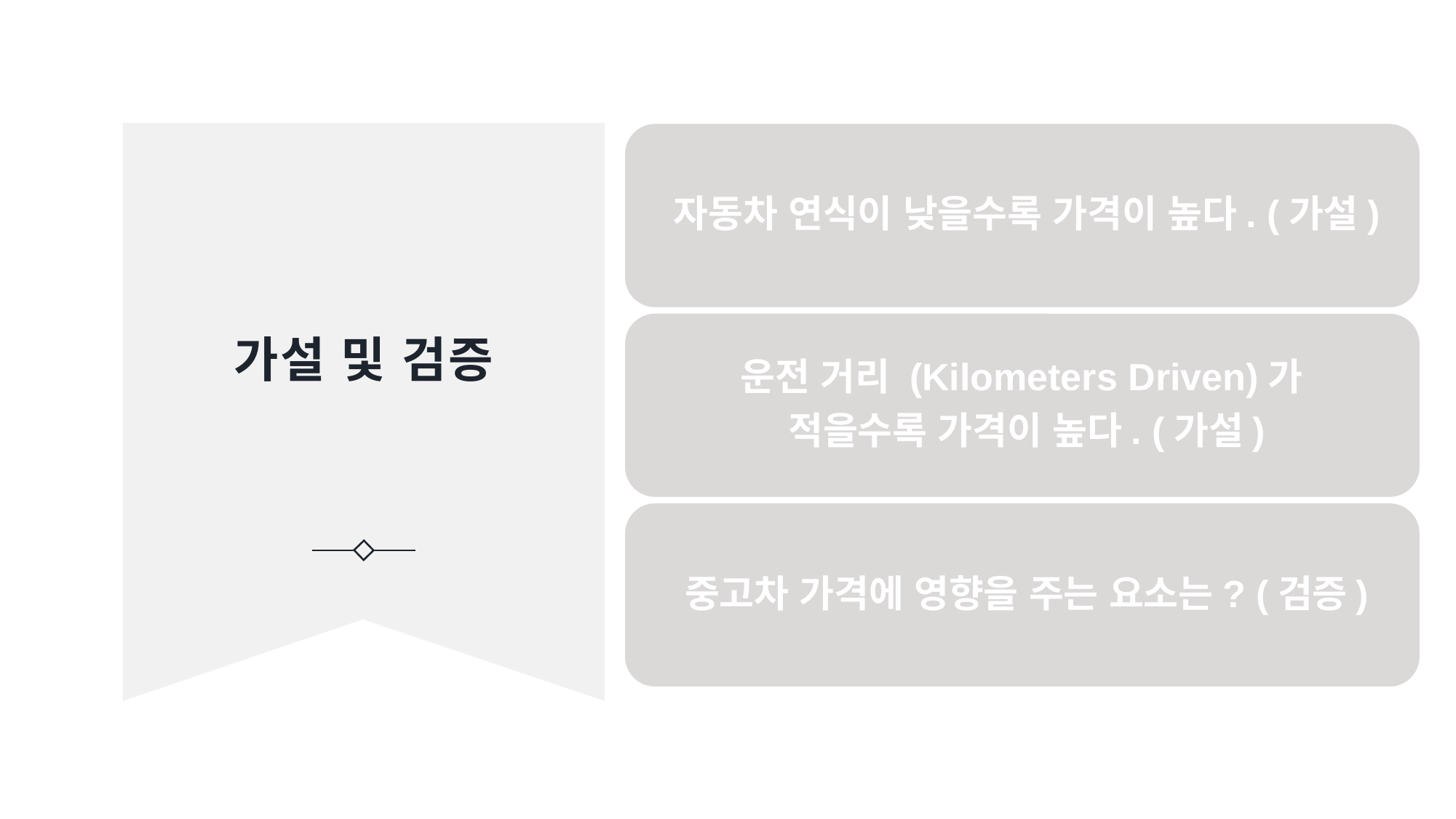

자동차 연식이 낮을수록 가격이 높다. (가설)
운전 거리 (Kilometers Driven)가
적을수록 가격이 높다. (가설)
중고차 가격에 영향을 주는 요소는? (검증)
# 가설 및 검증